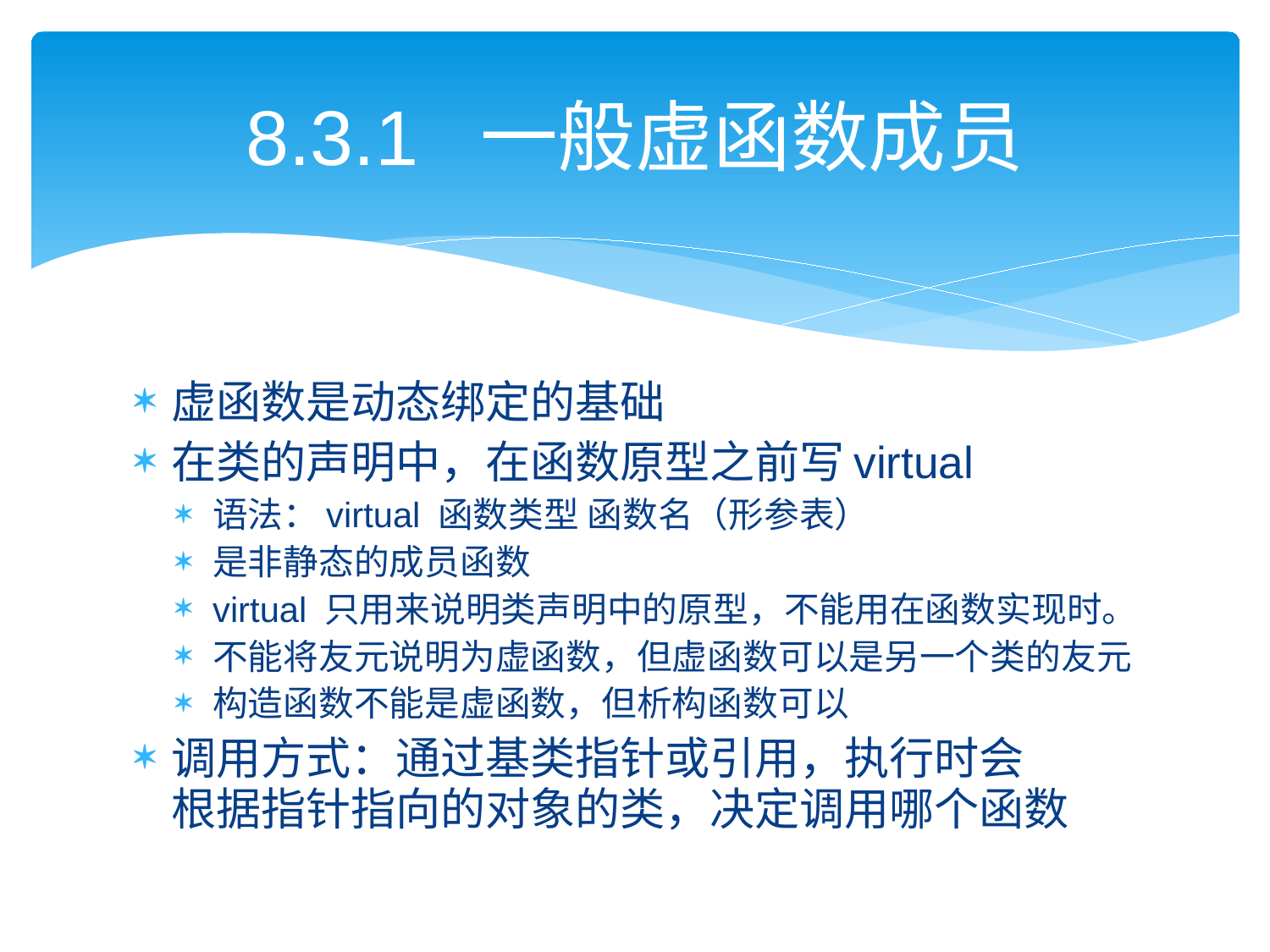

# 8.3.1  一般虚函数成员
虚函数是动态绑定的基础
在类的声明中，在函数原型之前写virtual
语法：virtual 函数类型 函数名（形参表）
是非静态的成员函数
virtual 只用来说明类声明中的原型，不能用在函数实现时。
不能将友元说明为虚函数，但虚函数可以是另一个类的友元
构造函数不能是虚函数，但析构函数可以
调用方式：通过基类指针或引用，执行时会
根据指针指向的对象的类，决定调用哪个函数